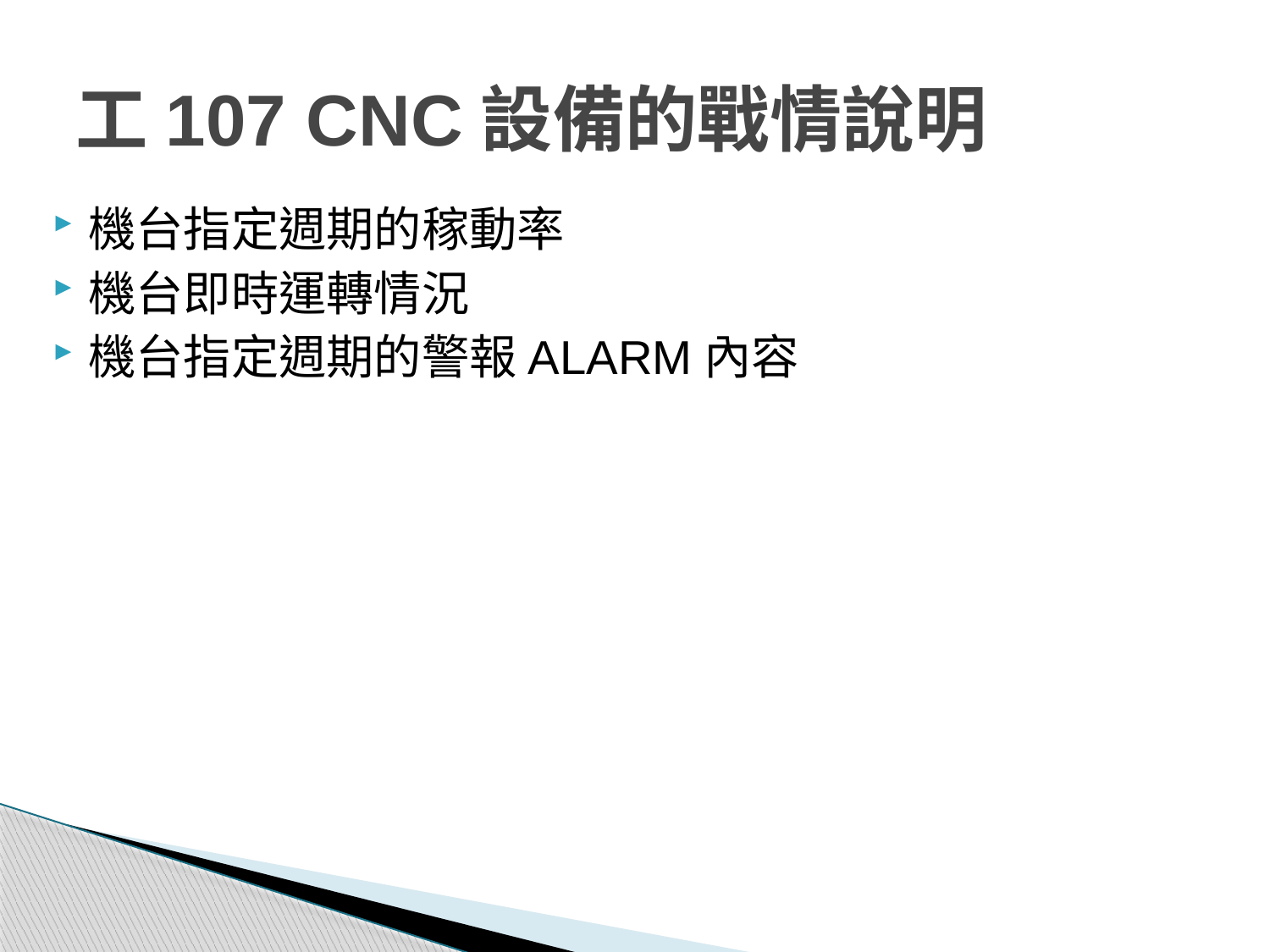

# 工107 CNC設備的戰情說明
機台指定週期的稼動率
機台即時運轉情況
機台指定週期的警報ALARM內容